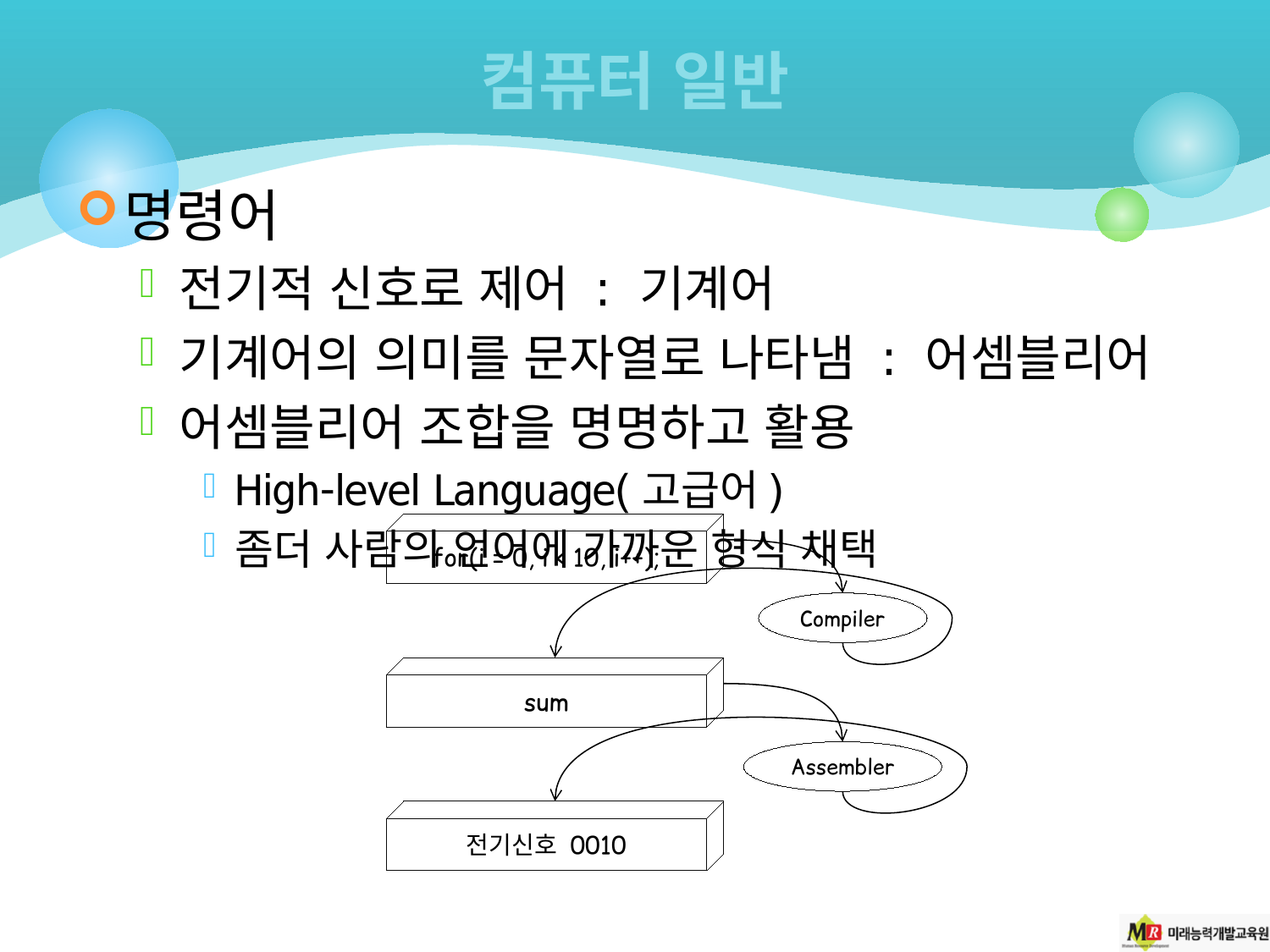

# 컴퓨터 일반

명령어
전기적 신호로 제어 : 기계어
기계어의 의미를 문자열로 나타냄 : 어셈블리어
어셈블리어 조합을 명명하고 활용
High-level Language(고급어)
좀더 사람의 언어에 가까운 형식 채택
for(i = 0, i < 10, i++);
Compiler
sum
Assembler
전기신호 0010